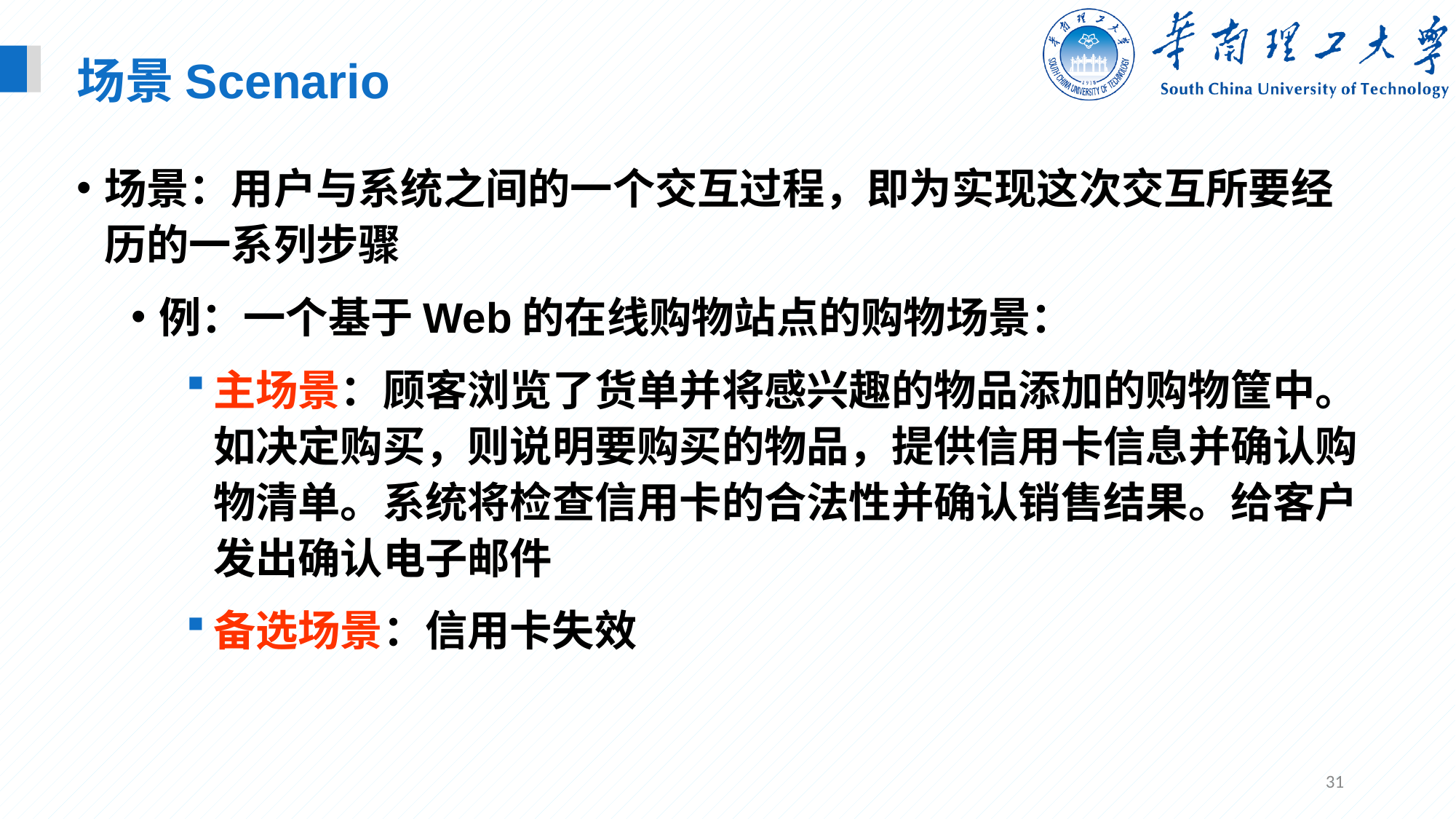

场景Scenario
场景：用户与系统之间的一个交互过程，即为实现这次交互所要经历的一系列步骤
例：一个基于Web的在线购物站点的购物场景：
主场景：顾客浏览了货单并将感兴趣的物品添加的购物筐中。如决定购买，则说明要购买的物品，提供信用卡信息并确认购物清单。系统将检查信用卡的合法性并确认销售结果。给客户发出确认电子邮件
备选场景：信用卡失效
31